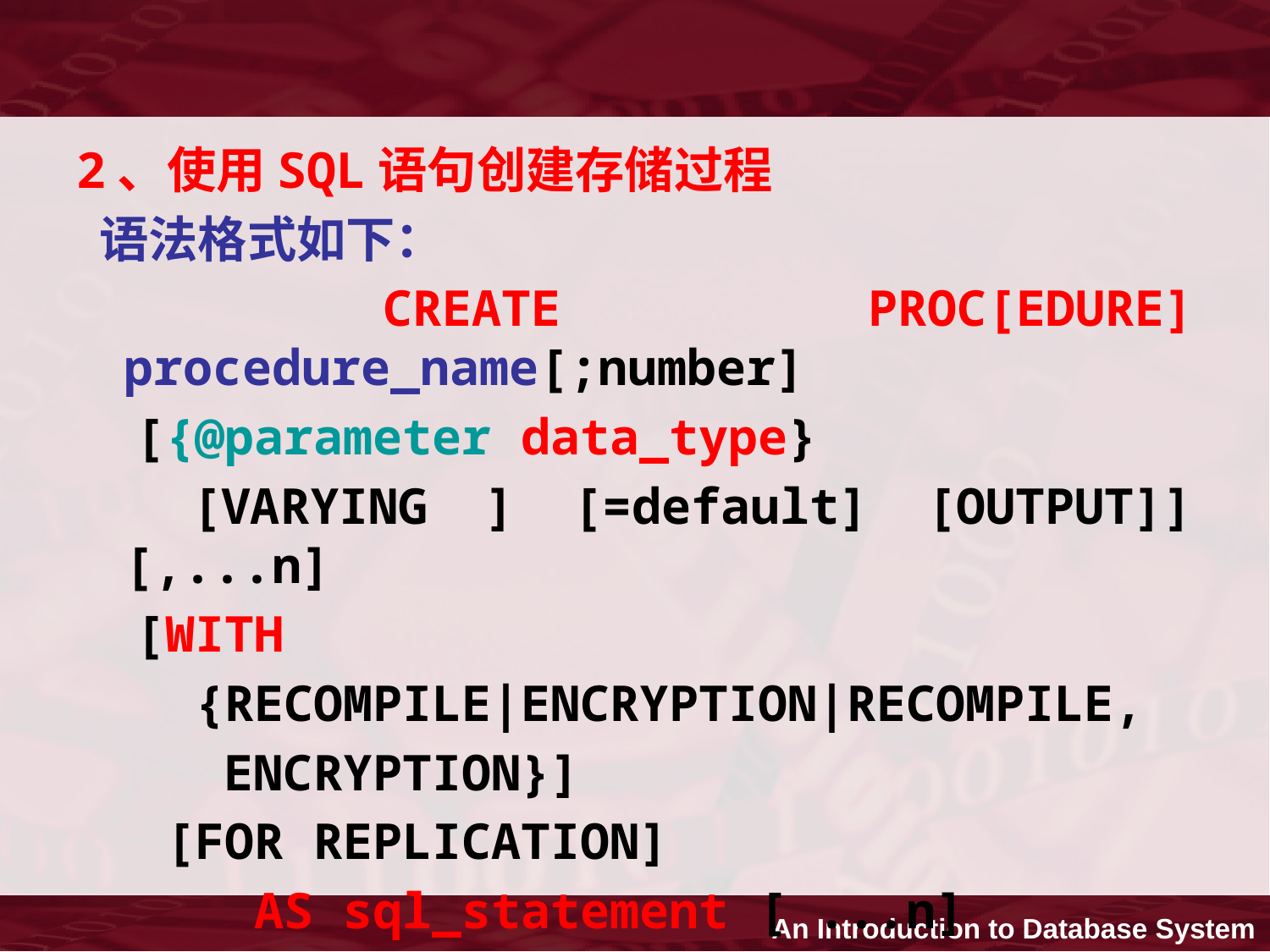

2、使用SQL语句创建存储过程
 语法格式如下：
 CREATE PROC[EDURE] procedure_name[;number]
  [{@parameter data_type}
  [VARYING ] [=default] [OUTPUT]] [,...n]
  [WITH
    {RECOMPILE|ENCRYPTION|RECOMPILE,
     ENCRYPTION}]
   [FOR REPLICATION]
      AS sql_statement [ ...n]